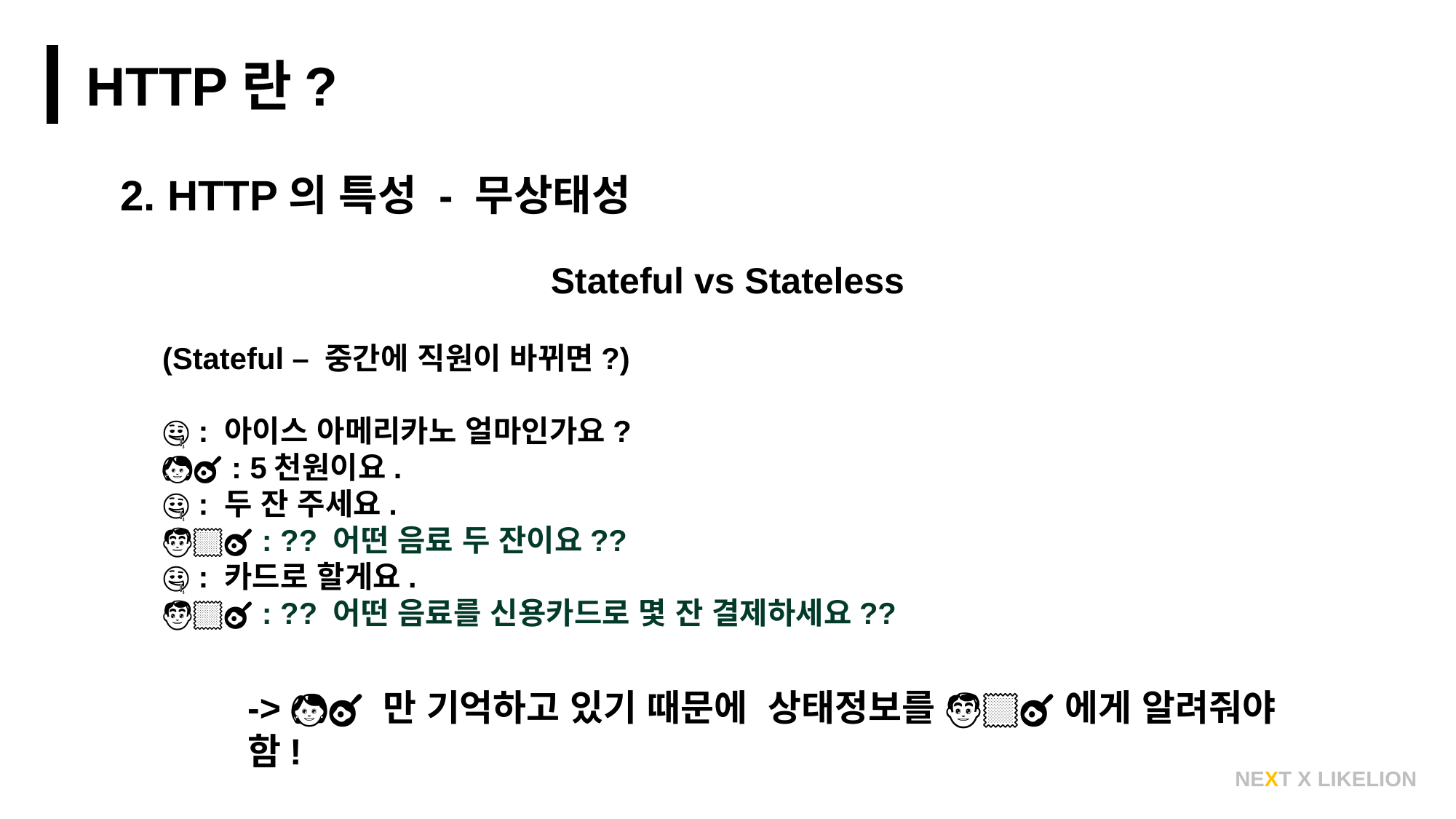

HTTP란?
2. HTTP의 특성 - 무상태성
Stateful vs Stateless
(Stateful – 중간에 직원이 바뀌면?)

🤤 : 아이스 아메리카노 얼마인가요?
👩‍🍳 : 5천원이요.
🤤 : 두 잔 주세요.
👨🏻‍🍳 : ?? 어떤 음료 두 잔이요??
🤤 : 카드로 할게요.
👨🏻‍🍳 : ?? 어떤 음료를 신용카드로 몇 잔 결제하세요??

-> 👩‍🍳 만 기억하고 있기 때문에  상태정보를 👨🏻‍🍳 에게 알려줘야 함!

NEXT X LIKELION